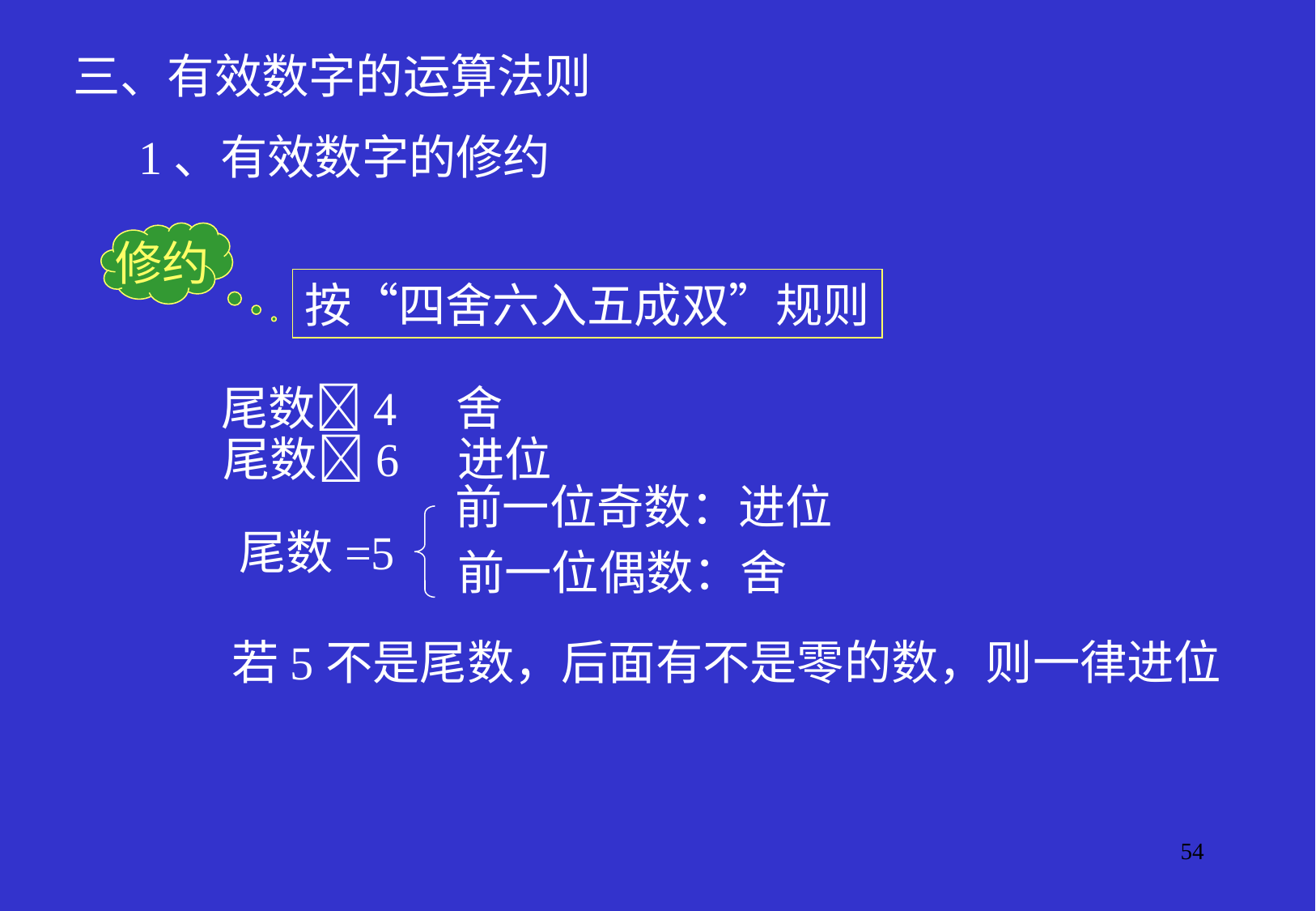

三、有效数字的运算法则
1、有效数字的修约
修约
按“四舍六入五成双”规则
尾数≤4    舍
尾数≥6    进位
前一位奇数：进位

尾数=5
前一位偶数：舍
若5不是尾数，后面有不是零的数，则一律进位
54